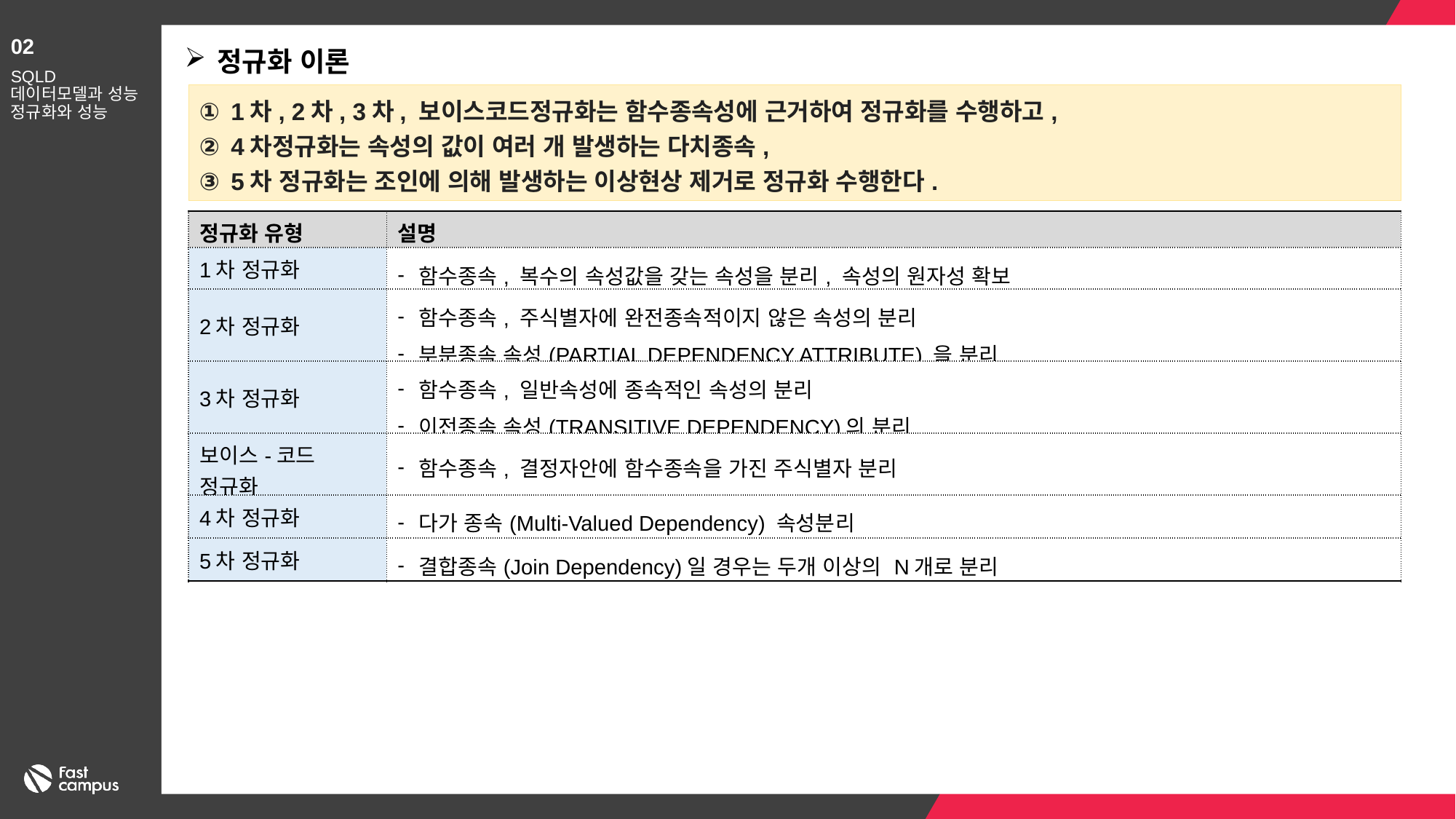

02
정규화 이론
SQLD
데이터모델과 성능
정규화와 성능

1차, 2차, 3차, 보이스코드정규화는 함수종속성에 근거하여 정규화를 수행하고,
4차정규화는 속성의 값이 여러 개 발생하는 다치종속,
5차 정규화는 조인에 의해 발생하는 이상현상 제거로 정규화 수행한다.
| 정규화 유형 | 설명 |
| --- | --- |
| 1차 정규화 | 함수종속, 복수의 속성값을 갖는 속성을 분리, 속성의 원자성 확보 |
| 2차 정규화 | 함수종속, 주식별자에 완전종속적이지 않은 속성의 분리 부분종속 속성(PARTIAL DEPENDENCY ATTRIBUTE) 을 분리 |
| 3차 정규화 | 함수종속, 일반속성에 종속적인 속성의 분리 이전종속 속성(TRANSITIVE DEPENDENCY)의 분리 |
| 보이스-코드 정규화 | 함수종속, 결정자안에 함수종속을 가진 주식별자 분리 |
| 4차 정규화 | 다가 종속(Multi-Valued Dependency) 속성분리 |
| 5차 정규화 | 결합종속(Join Dependency)일 경우는 두개 이상의 N개로 분리 |